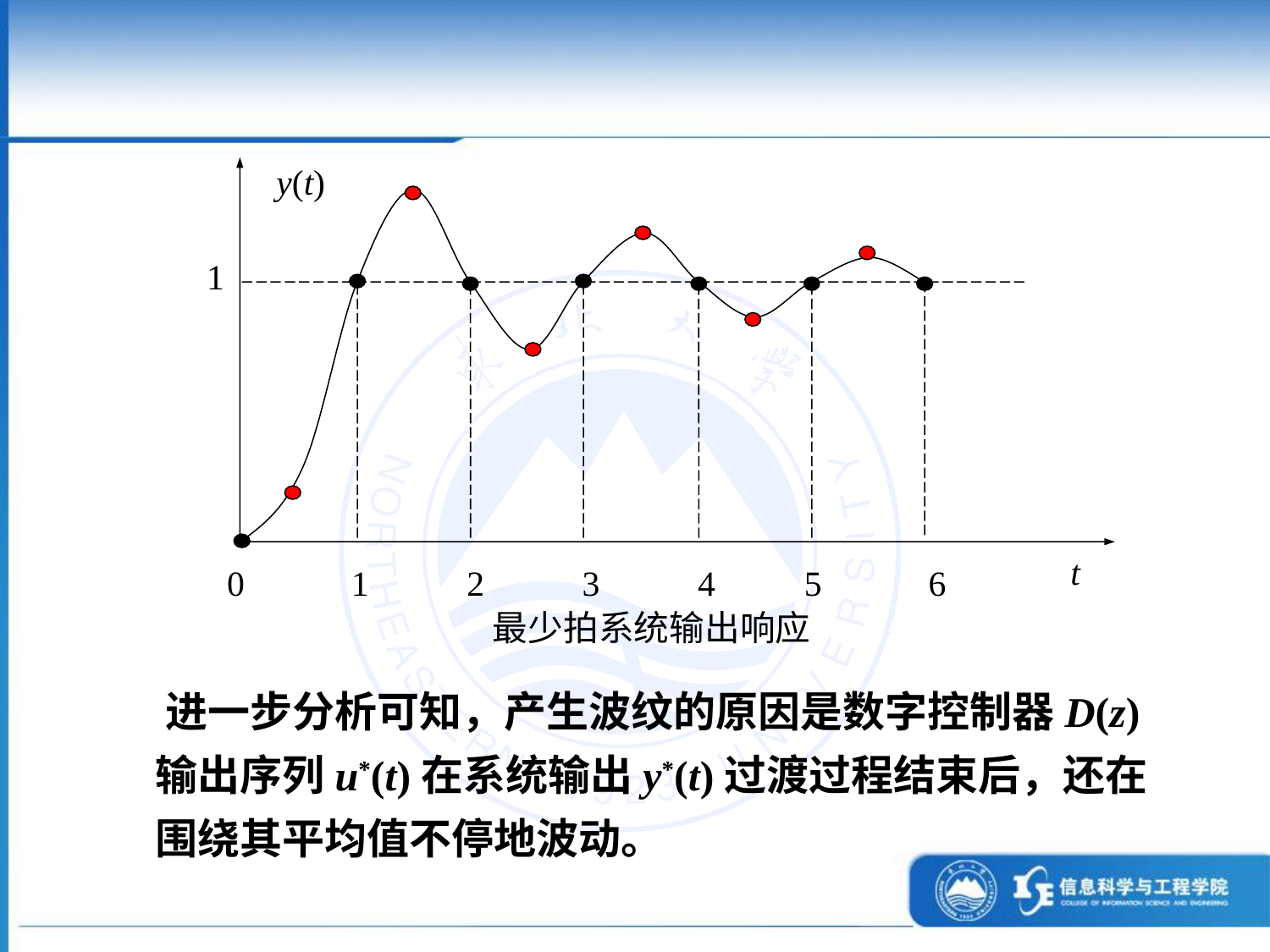

y(t)

1

t
0            1           2           3           4          5            6
最少拍系统输出响应
     进一步分析可知，产生波纹的原因是数字控制器D(z)输出序列u*(t)在系统输出y*(t)过渡过程结束后，还在围绕其平均值不停地波动。